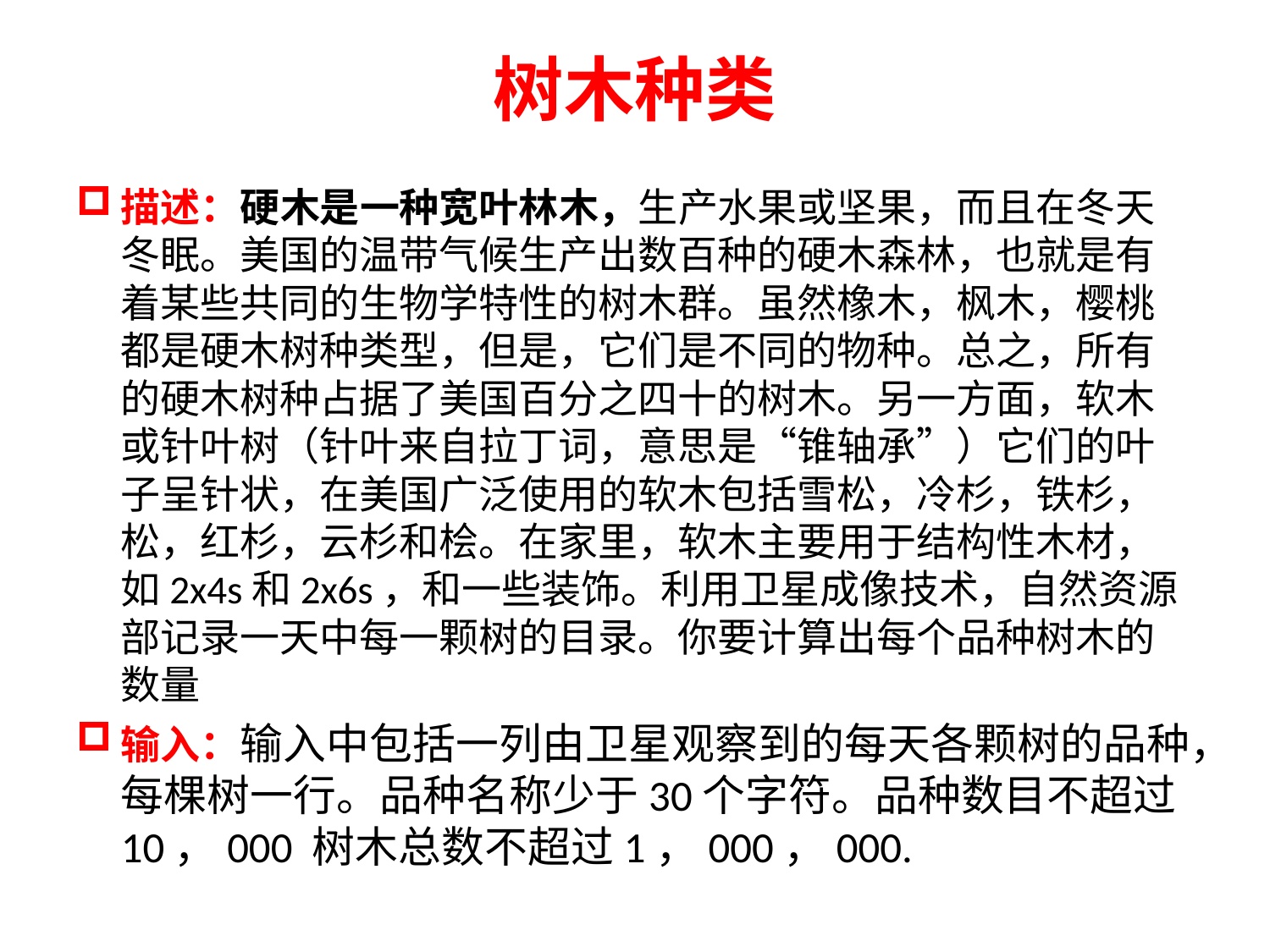

# 树木种类
描述：硬木是一种宽叶林木，生产水果或坚果，而且在冬天冬眠。美国的温带气候生产出数百种的硬木森林，也就是有着某些共同的生物学特性的树木群。虽然橡木，枫木，樱桃都是硬木树种类型，但是，它们是不同的物种。总之，所有的硬木树种占据了美国百分之四十的树木。另一方面，软木或针叶树（针叶来自拉丁词，意思是“锥轴承”）它们的叶子呈针状，在美国广泛使用的软木包括雪松，冷杉，铁杉，松，红杉，云杉和桧。在家里，软木主要用于结构性木材，如2x4s和2x6s，和一些装饰。利用卫星成像技术，自然资源部记录一天中每一颗树的目录。你要计算出每个品种树木的数量
输入：输入中包括一列由卫星观察到的每天各颗树的品种，每棵树一行。品种名称少于30个字符。品种数目不超过10，000 树木总数不超过1，000，000.